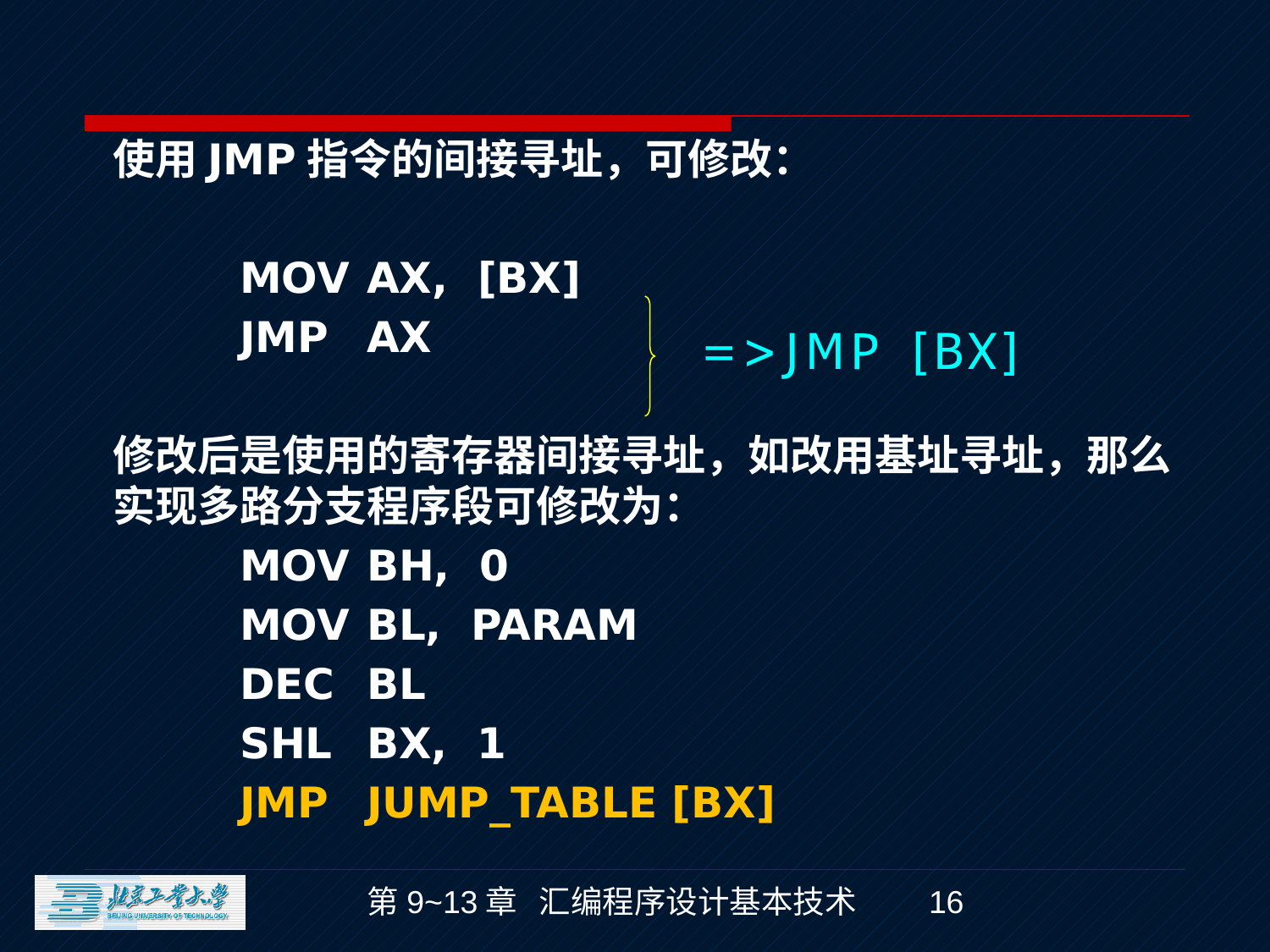

使用JMP指令的间接寻址，可修改：

		MOV	AX,  [BX]
		JMP	AX

	修改后是使用的寄存器间接寻址，如改用基址寻址，那么实现多路分支程序段可修改为：
		MOV	BH,  0
		MOV	BL,  PARAM
		DEC	BL
		SHL	BX,  1
		JMP	JUMP_TABLE [BX]

=>JMP  [BX]